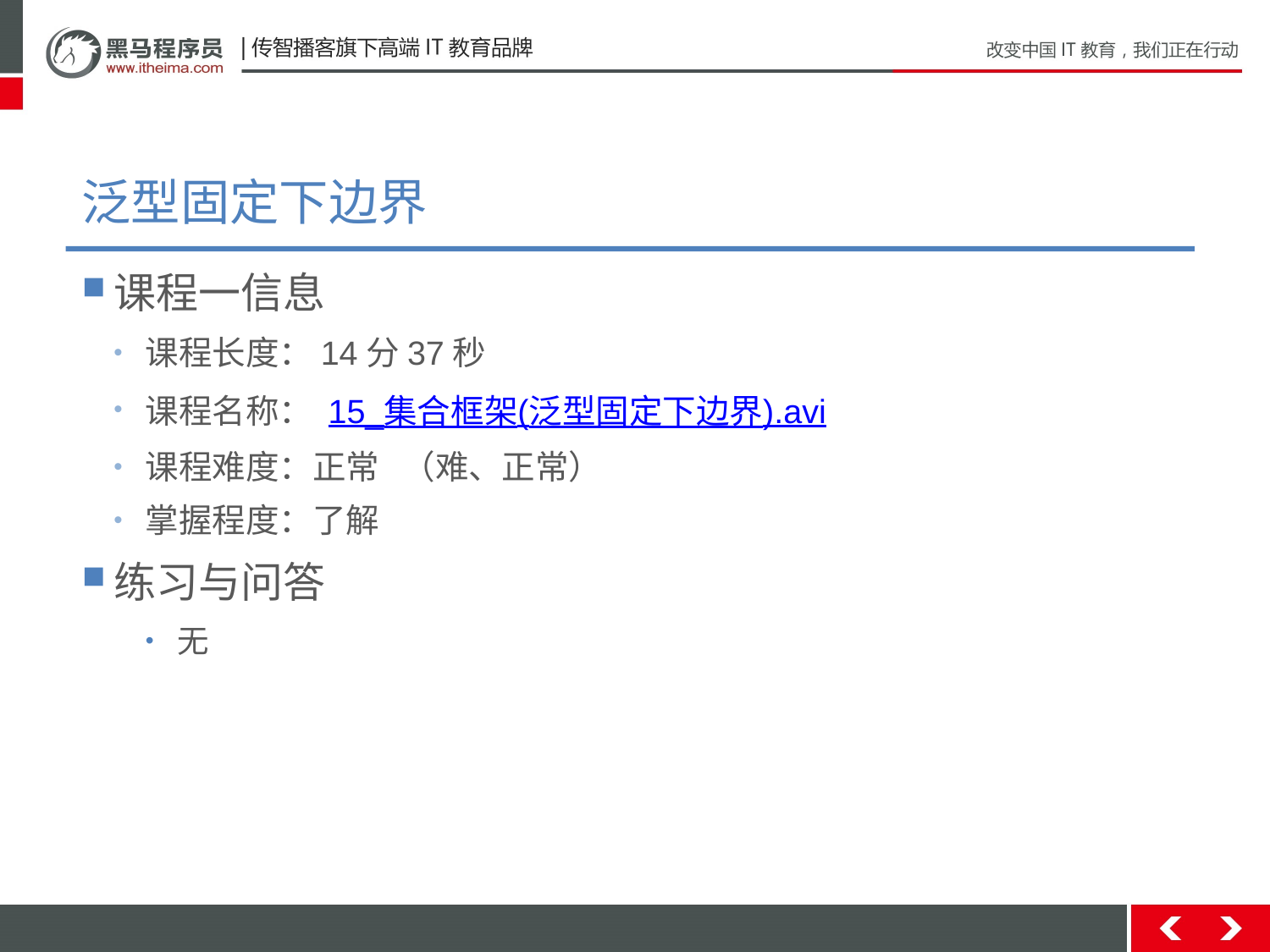

# 泛型固定下边界
课程一信息
课程长度：14分37秒
课程名称： 15_集合框架(泛型固定下边界).avi
课程难度：正常   （难、正常）
掌握程度：了解
练习与问答
无